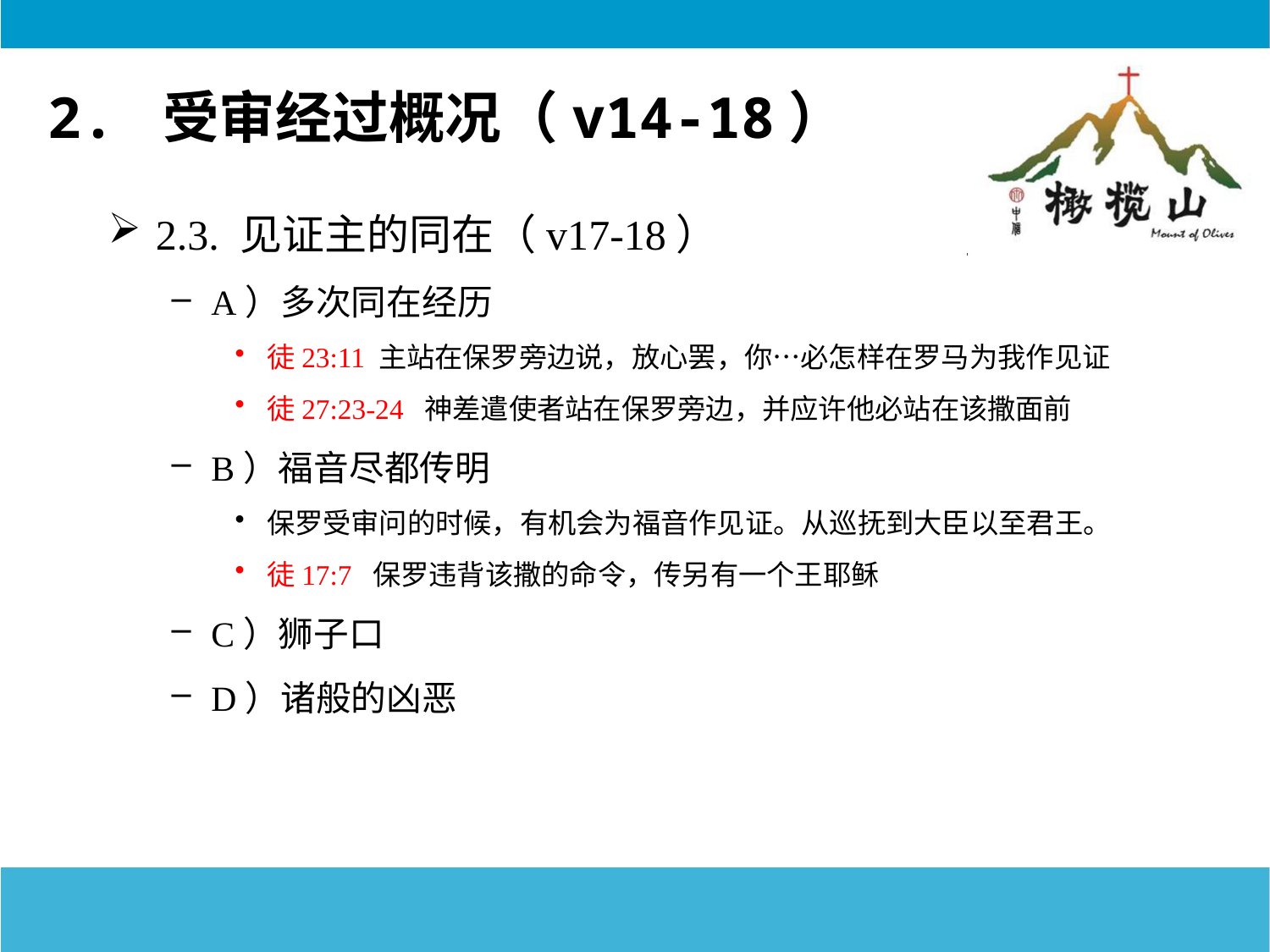

# 2. 受审经过概况（v14-18）
2.3. 见证主的同在（v17-18）
A）多次同在经历
徒23:11 主站在保罗旁边说，放心罢，你…必怎样在罗马为我作见证
徒27:23-24  神差遣使者站在保罗旁边，并应许他必站在该撒面前
B）福音尽都传明
保罗受审问的时候，有机会为福音作见证。从巡抚到大臣以至君王。
徒17:7  保罗违背该撒的命令，传另有一个王耶稣
C）狮子口
D）诸般的凶恶